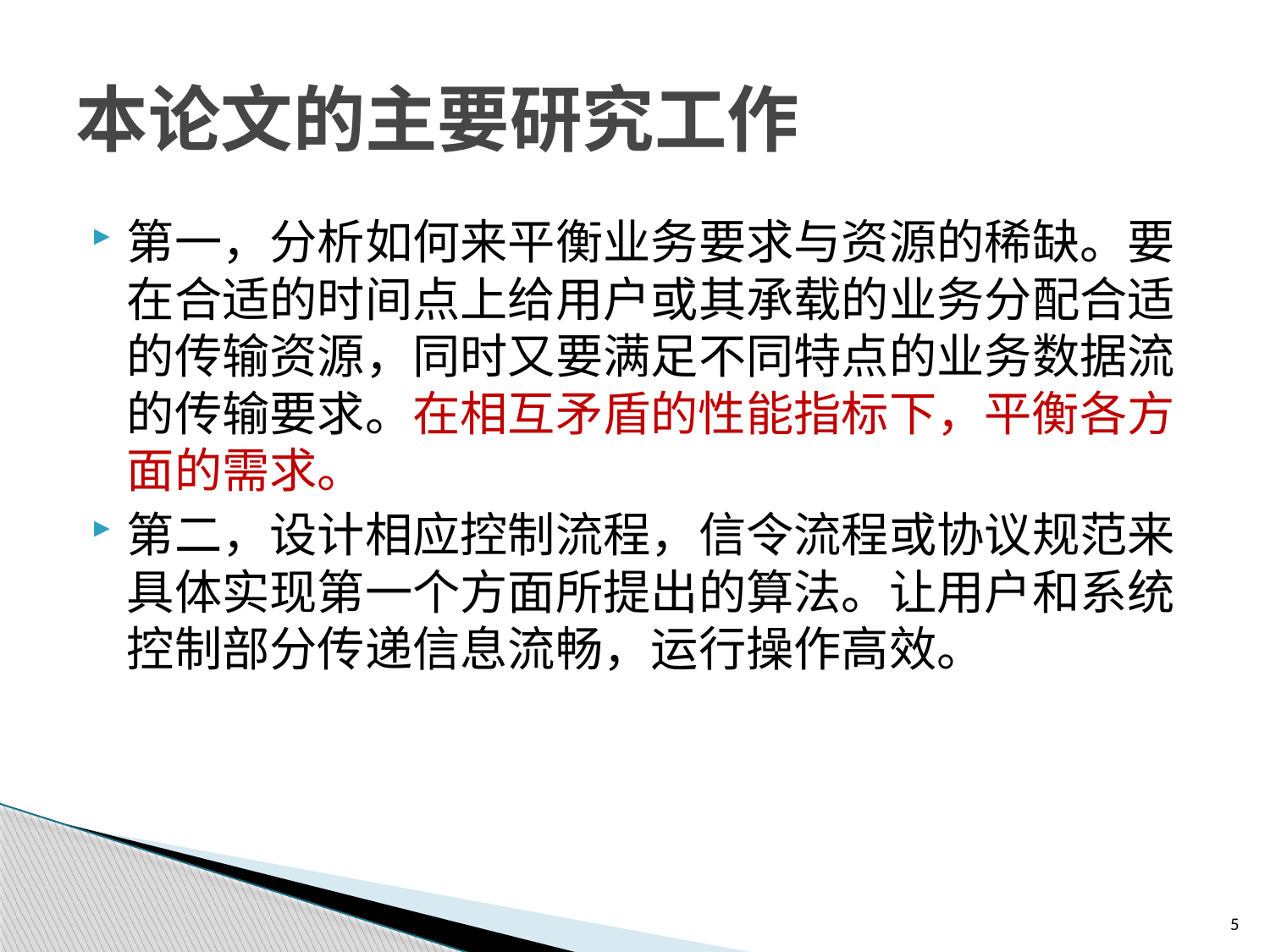

# 本论文的主要研究工作
第一，分析如何来平衡业务要求与资源的稀缺。要在合适的时间点上给用户或其承载的业务分配合适的传输资源，同时又要满足不同特点的业务数据流的传输要求。在相互矛盾的性能指标下，平衡各方面的需求。
第二，设计相应控制流程，信令流程或协议规范来具体实现第一个方面所提出的算法。让用户和系统控制部分传递信息流畅，运行操作高效。
5